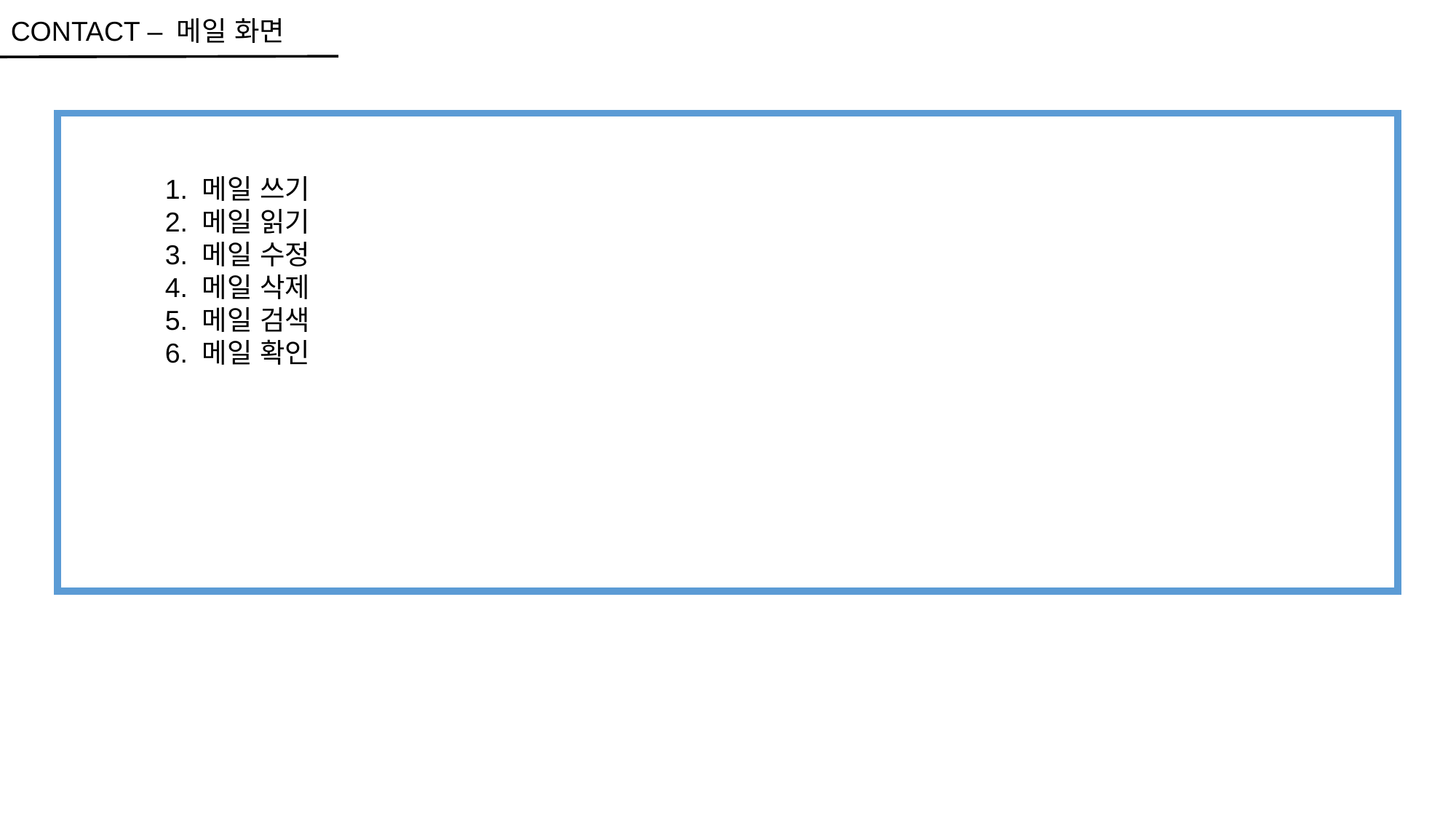

CONTACT – 메일 화면

1. 메일 쓰기
2. 메일 읽기
3. 메일 수정
4. 메일 삭제
5. 메일 검색
6. 메일 확인